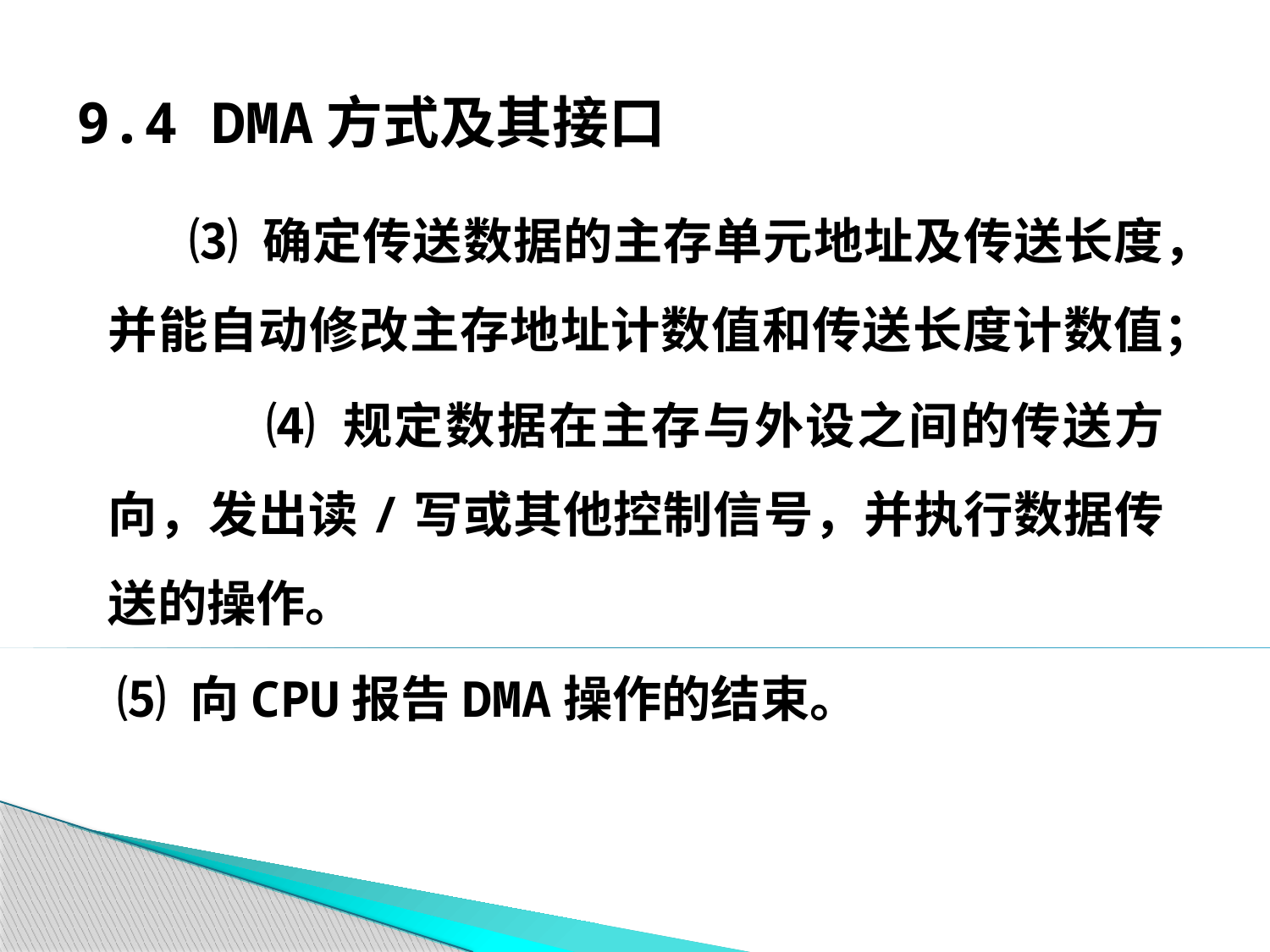

# 9.4 DMA方式及其接口
          ⑶ 确定传送数据的主存单元地址及传送长度，并能自动修改主存地址计数值和传送长度计数值；
		  ⑷ 规定数据在主存与外设之间的传送方向，发出读/写或其他控制信号，并执行数据传送的操作。
    ⑸ 向CPU报告DMA操作的结束。